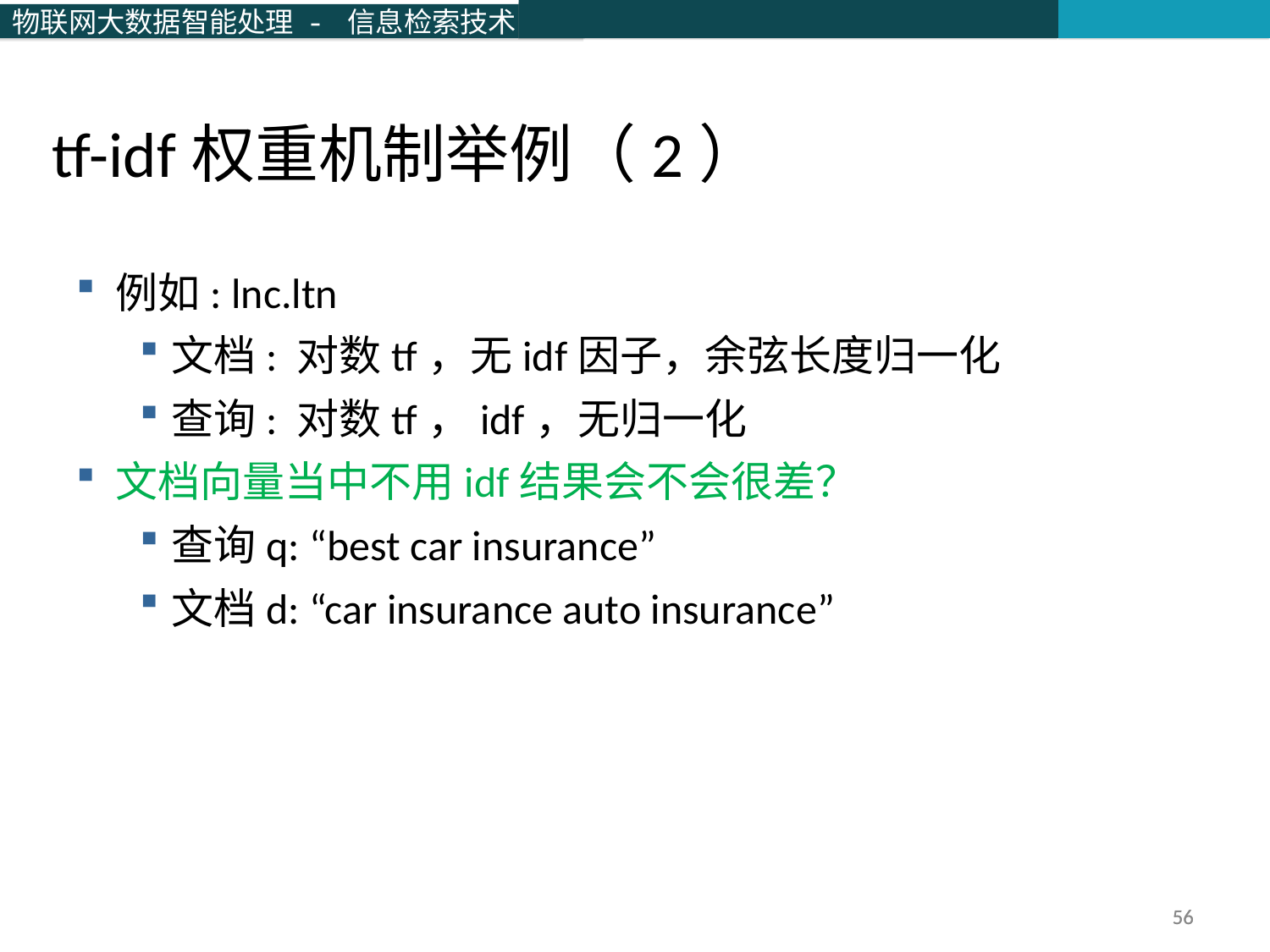

tf-idf权重机制举例（2）

例如: lnc.ltn
文档: 对数tf，无idf因子，余弦长度归一化
查询: 对数tf，idf，无归一化
文档向量当中不用idf结果会不会很差？
查询q: “best car insurance”
文档d: “car insurance auto insurance”

56
56